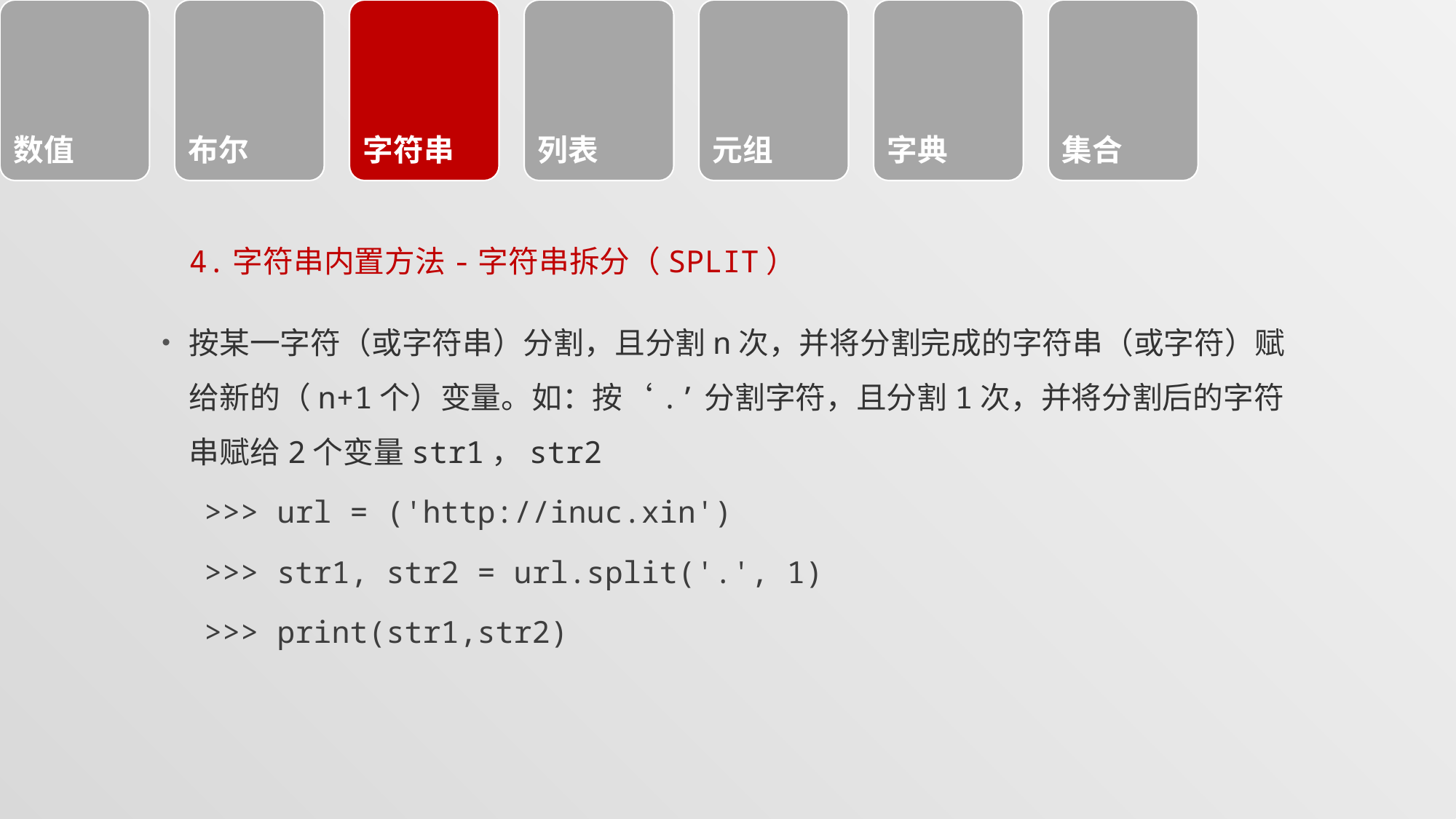

#
4.字符串内置方法-字符串拆分（SPLIT）
按某一字符（或字符串）分割，且分割n次，并将分割完成的字符串（或字符）赋给新的（n+1个）变量。如：按‘.’分割字符，且分割1次，并将分割后的字符串赋给2个变量str1，str2
>>> url = ('http://inuc.xin')
>>> str1, str2 = url.split('.', 1)
>>> print(str1,str2)